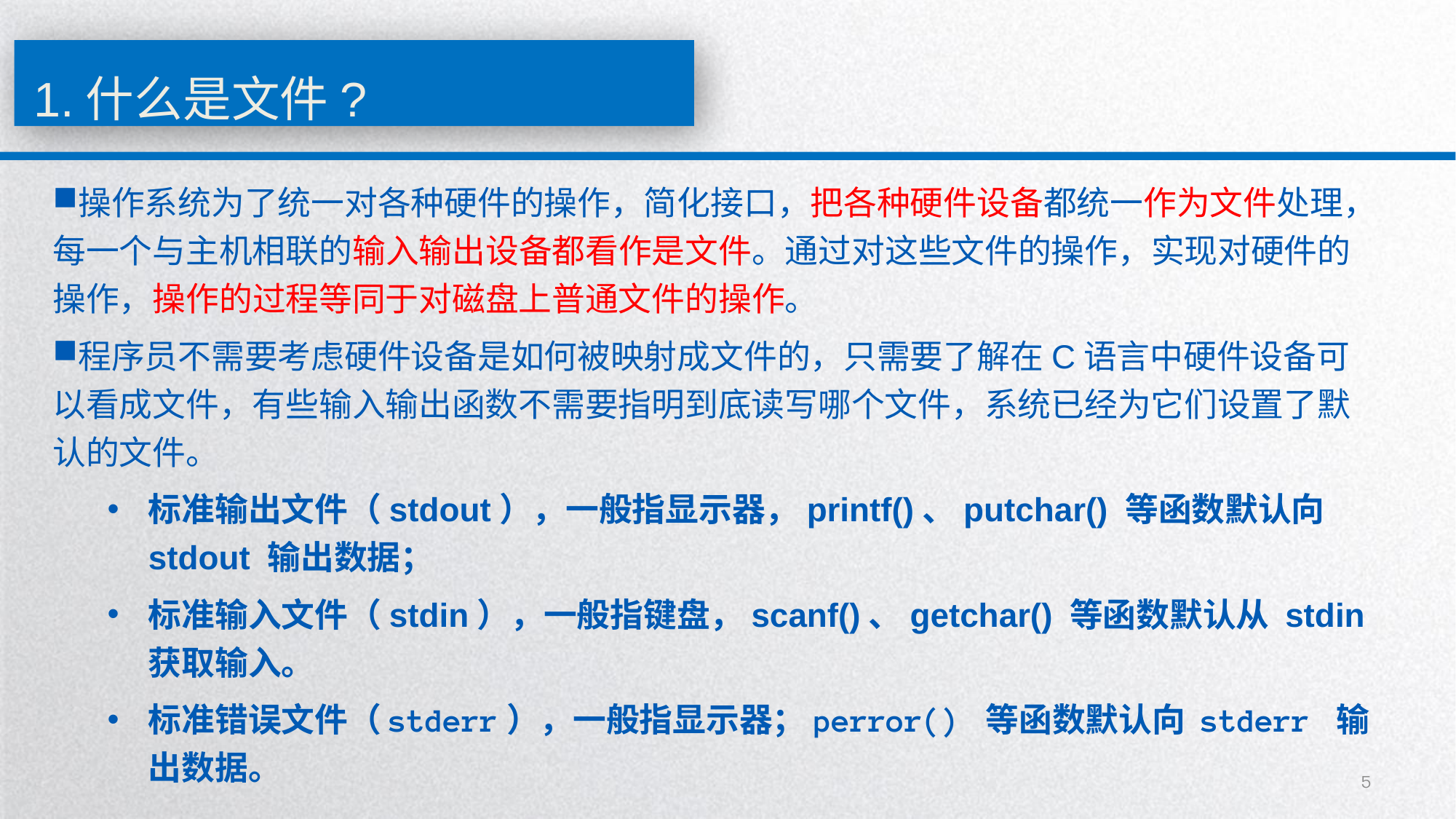

1.什么是文件?
操作系统为了统一对各种硬件的操作，简化接口，把各种硬件设备都统一作为文件处理，每一个与主机相联的输入输出设备都看作是文件。通过对这些文件的操作，实现对硬件的操作，操作的过程等同于对磁盘上普通文件的操作。
程序员不需要考虑硬件设备是如何被映射成文件的，只需要了解在C语言中硬件设备可以看成文件，有些输入输出函数不需要指明到底读写哪个文件，系统已经为它们设置了默认的文件。
标准输出文件（stdout），一般指显示器，printf()、putchar() 等函数默认向 stdout 输出数据；
标准输入文件（stdin），一般指键盘，scanf()、getchar() 等函数默认从 stdin 获取输入。
标准错误文件（stderr），一般指显示器；perror() 等函数默认向 stderr 输出数据。
5